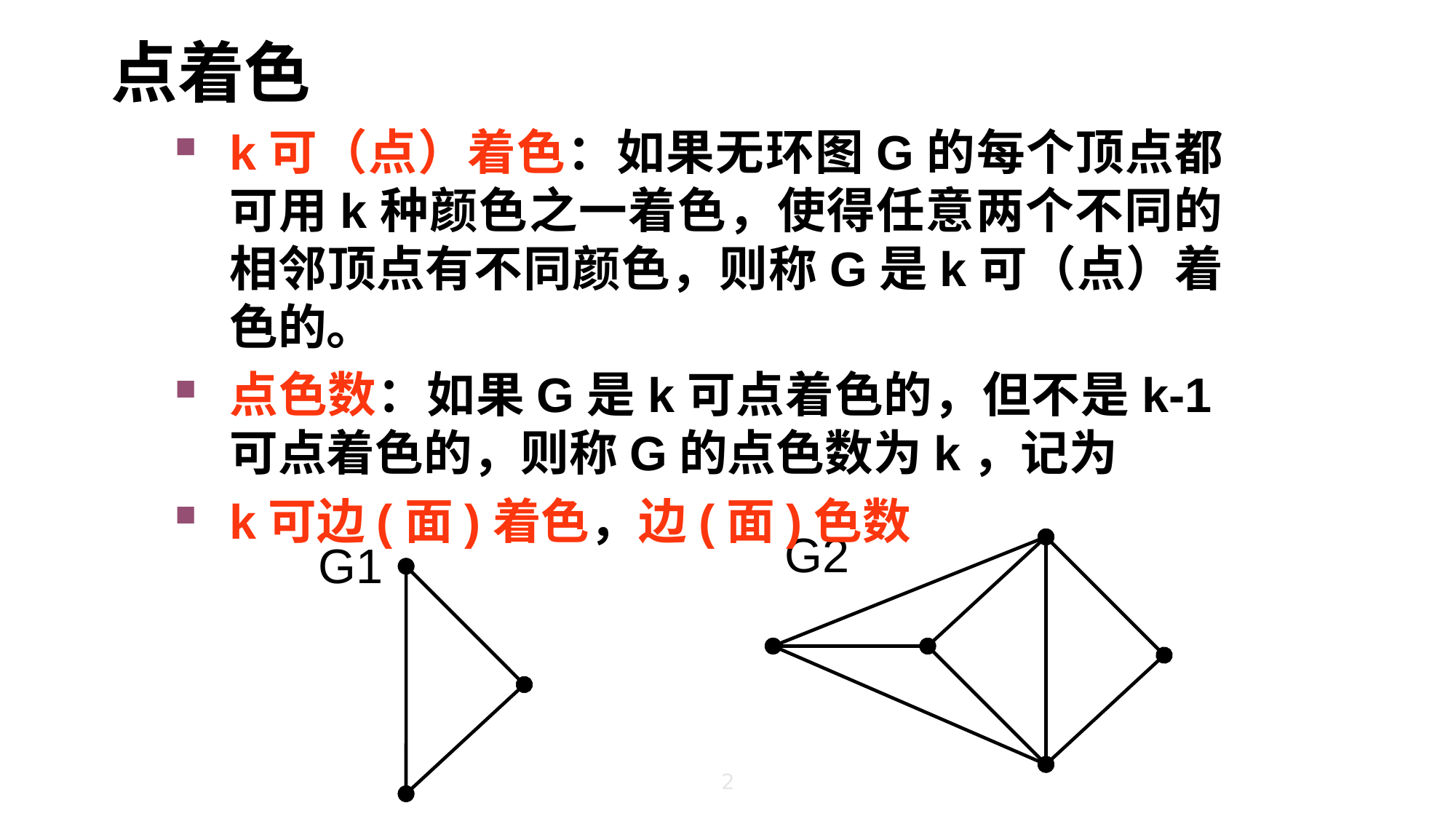

# 点着色
k可（点）着色：如果无环图G的每个顶点都可用k种颜色之一着色，使得任意两个不同的相邻顶点有不同颜色，则称G是k可（点）着色的。
点色数：如果G是k可点着色的，但不是k-1可点着色的，则称G的点色数为k，记为
k可边(面)着色，边(面)色数
G2

G1

2